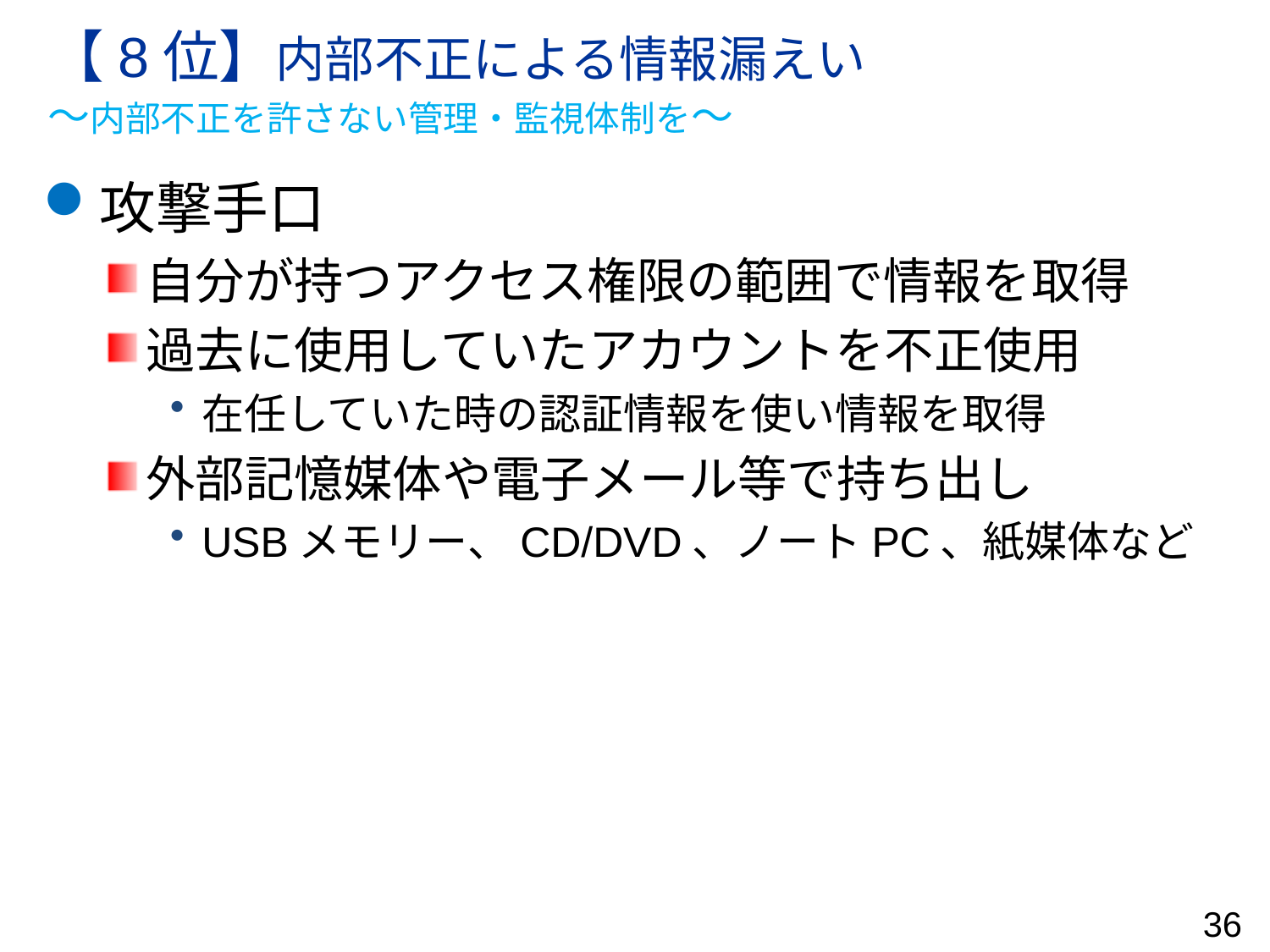

# 【8位】内部不正による情報漏えい ～内部不正を許さない管理・監視体制を～
攻撃手口
自分が持つアクセス権限の範囲で情報を取得
過去に使用していたアカウントを不正使用
在任していた時の認証情報を使い情報を取得
外部記憶媒体や電子メール等で持ち出し
USBメモリー、CD/DVD、ノートPC、紙媒体など

36